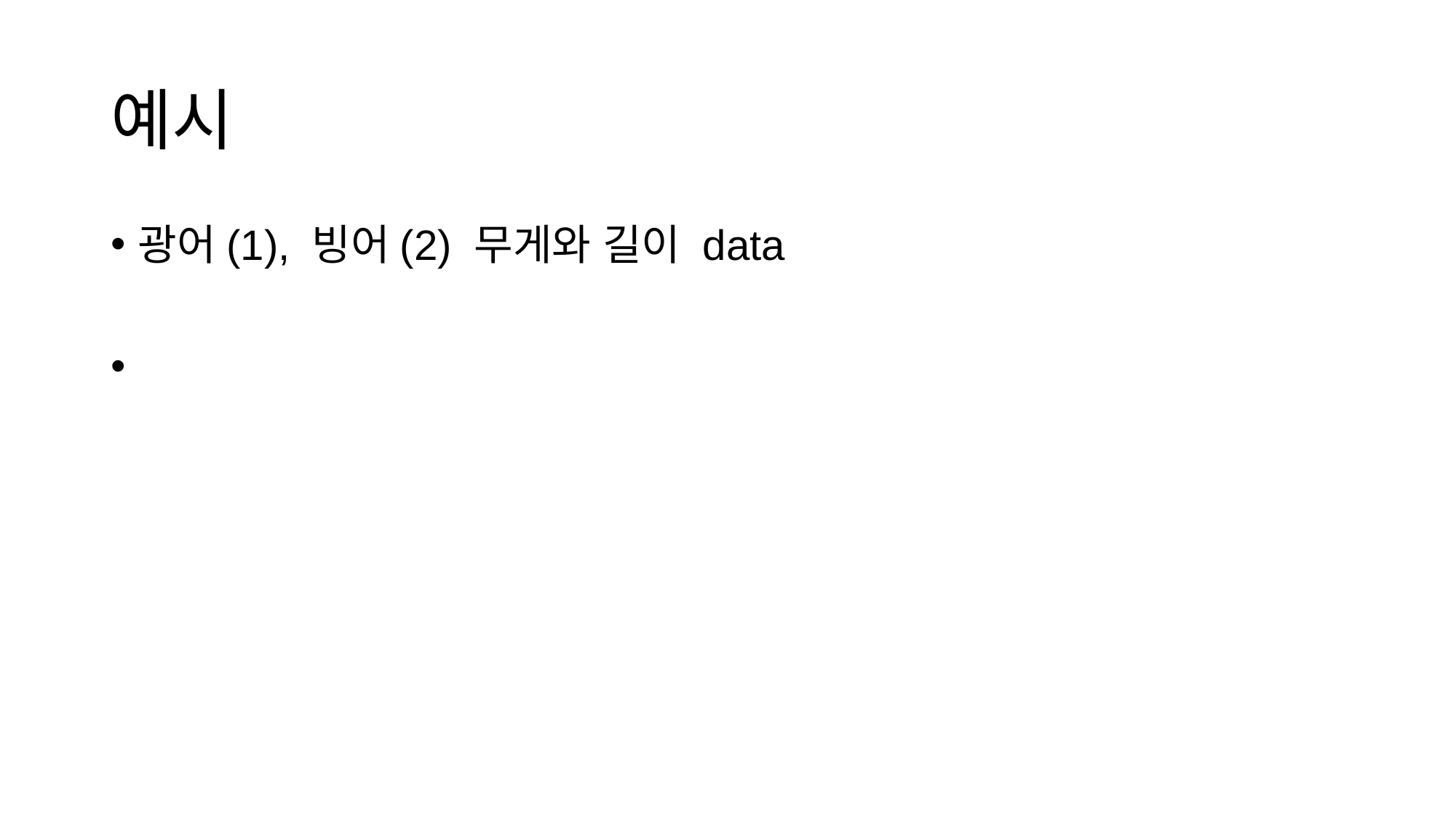

# 예시
광어(1), 빙어(2) 무게와 길이 data